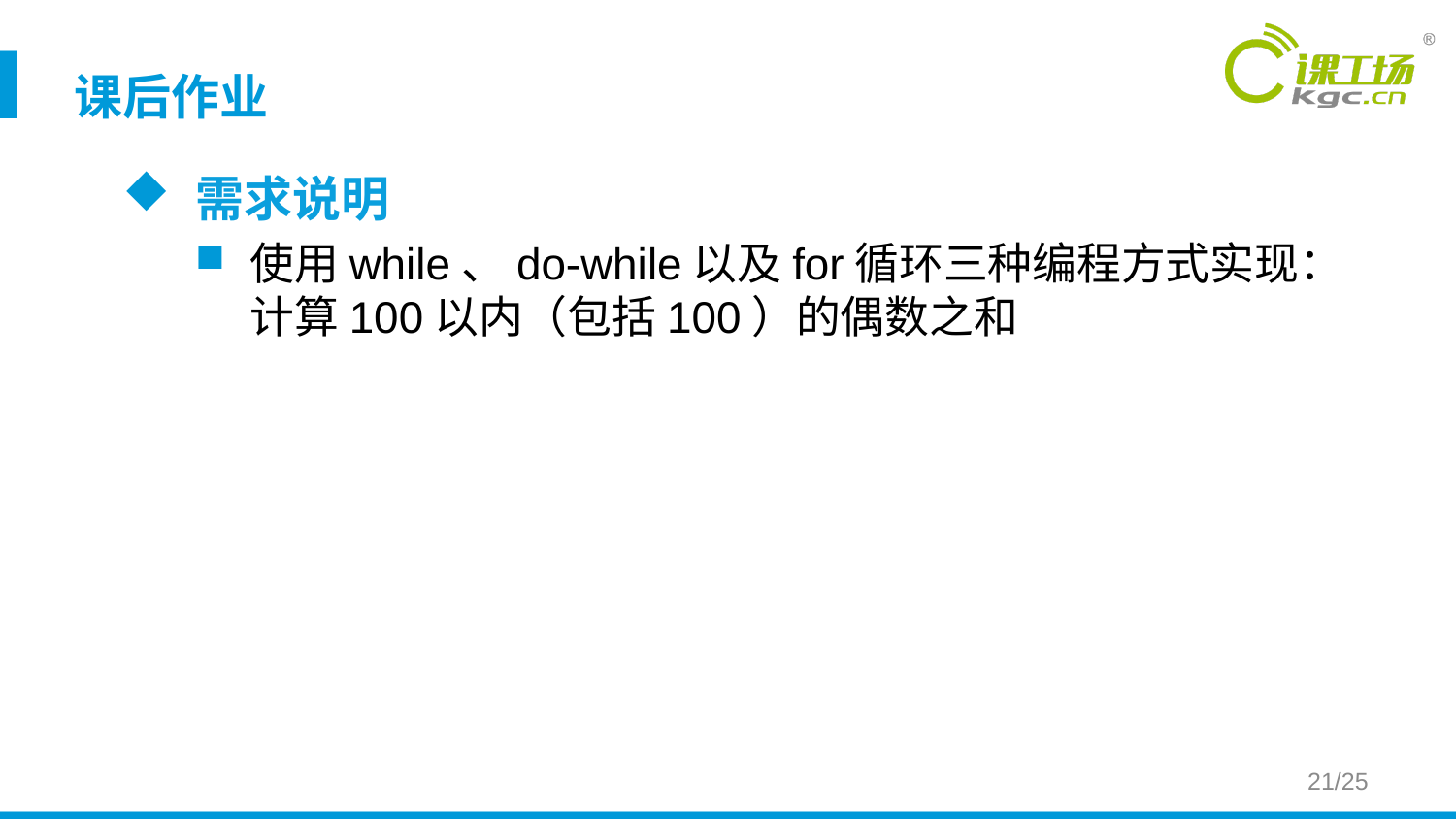

课后作业
需求说明
使用while、do-while以及for循环三种编程方式实现：计算100以内（包括100）的偶数之和

21/25